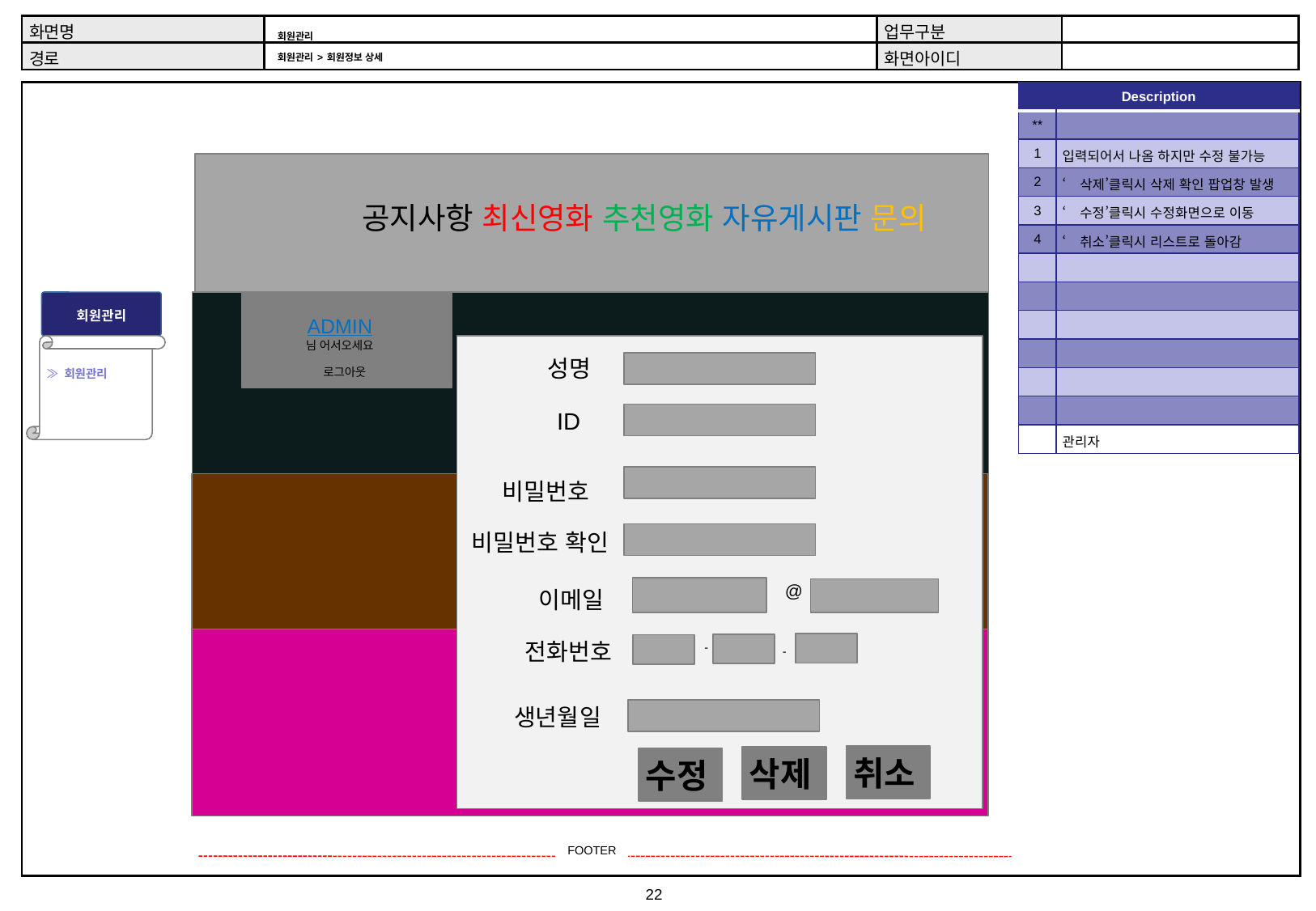

# 회원관리 회원관리 > 회원정보 상세
| Description |  |
| --- | --- |
| \*\* |  |
| 1 | 입력되어서 나옴 하지만 수정 불가능 |
| 2 | ‘삭제’클릭시 삭제 확인 팝업창 발생 |
| 3 | ‘수정’클릭시 수정화면으로 이동 |
| 4 | ‘취소’클릭시 리스트로 돌아감 |
|  |  |
|  |  |
|  |  |
|  |  |
|  |  |
|  |  |
|  | 관리자 |

공지사항 최신영화 추천영화 자유게시판 문의

회원관리

ADMIN
님 어서오세요

≫ 회원관리
성명

로그아웃
ID

비밀번호

비밀번호 확인

@

이메일

전화번호

-

-
생년월일

취소
삭제
수정